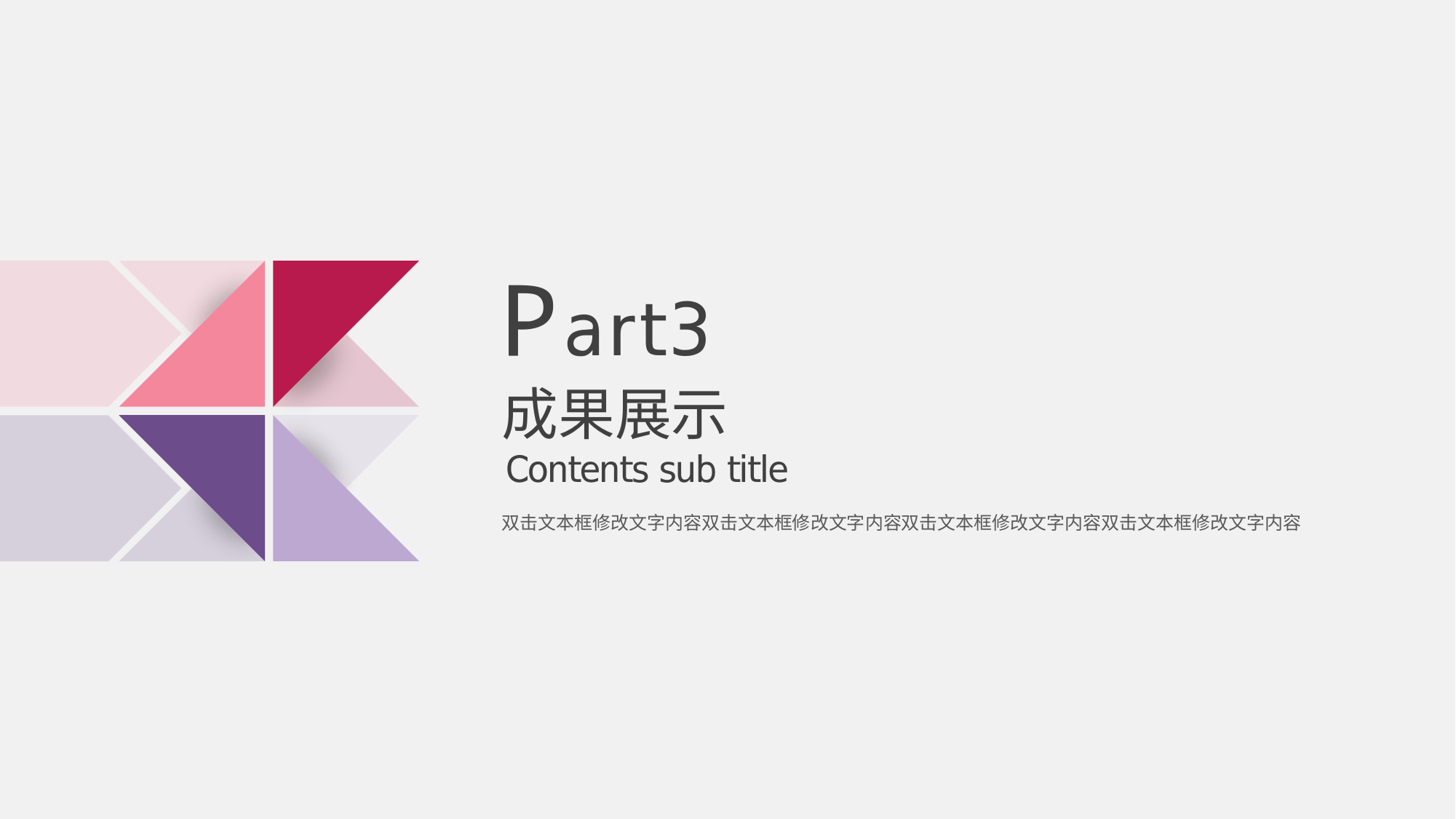

Part3
成果展示
 Contents sub title
双击文本框修改文字内容双击文本框修改文字内容双击文本框修改文字内容双击文本框修改文字内容